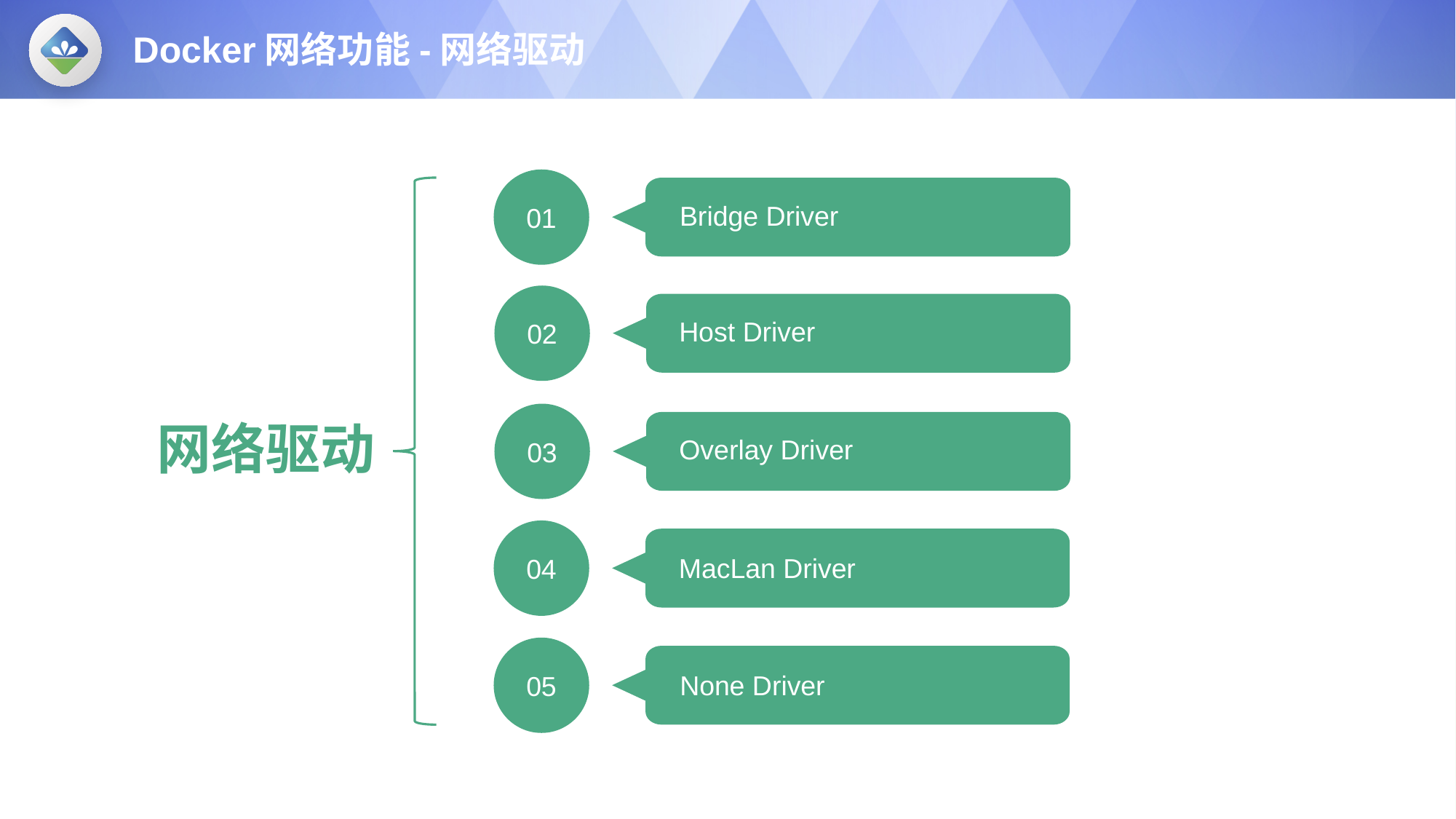

Docker网络功能-网络驱动

01
Bridge Driver

02
Host Driver

03
Overlay Driver
网络驱动

04
MacLan Driver

05
None Driver